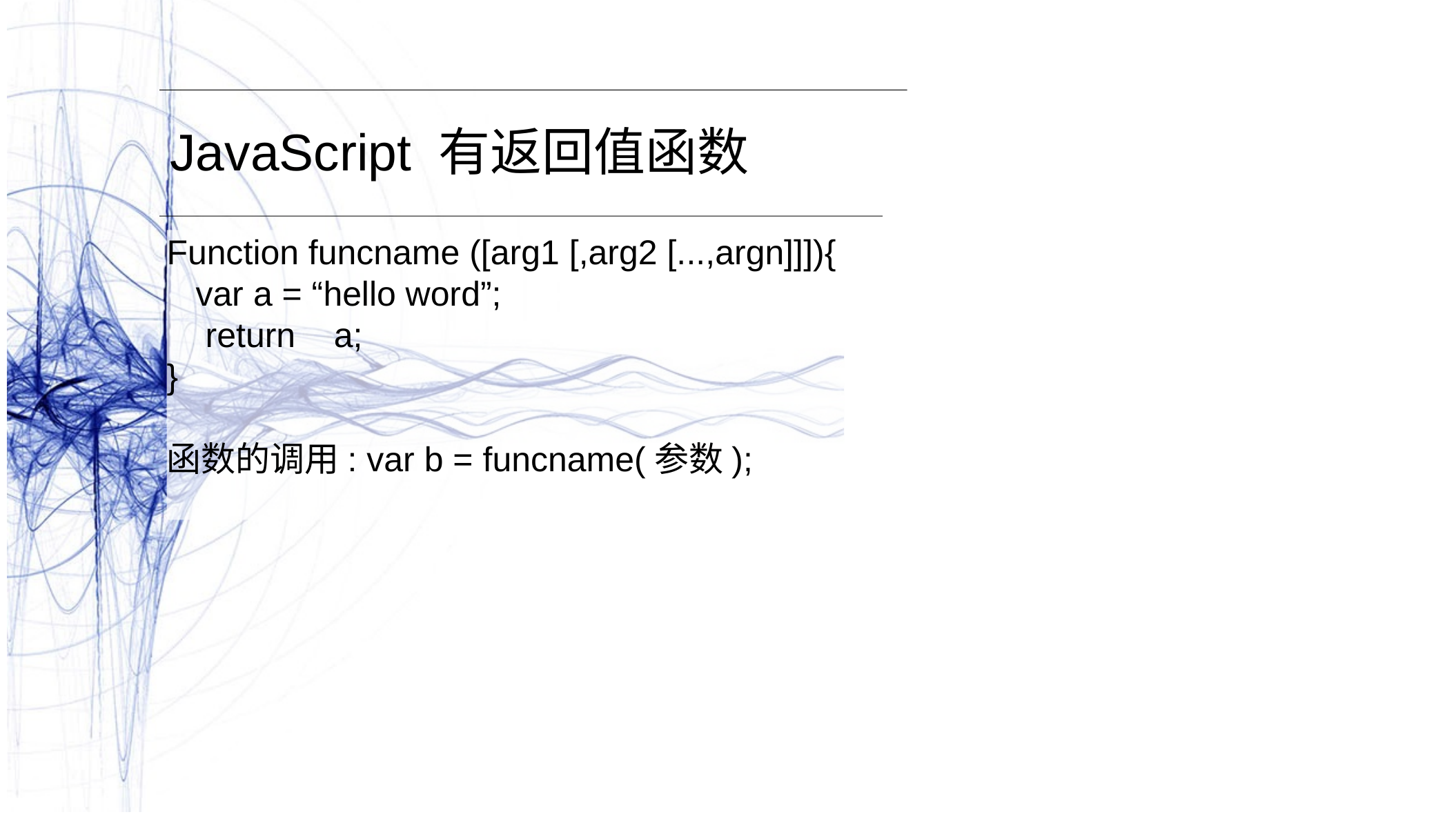

JavaScript 有返回值函数

Function funcname ([arg1 [,arg2 [...,argn]]]){
   var a = “hello word”;
    return    a;
}

函数的调用: var b = funcname(参数);